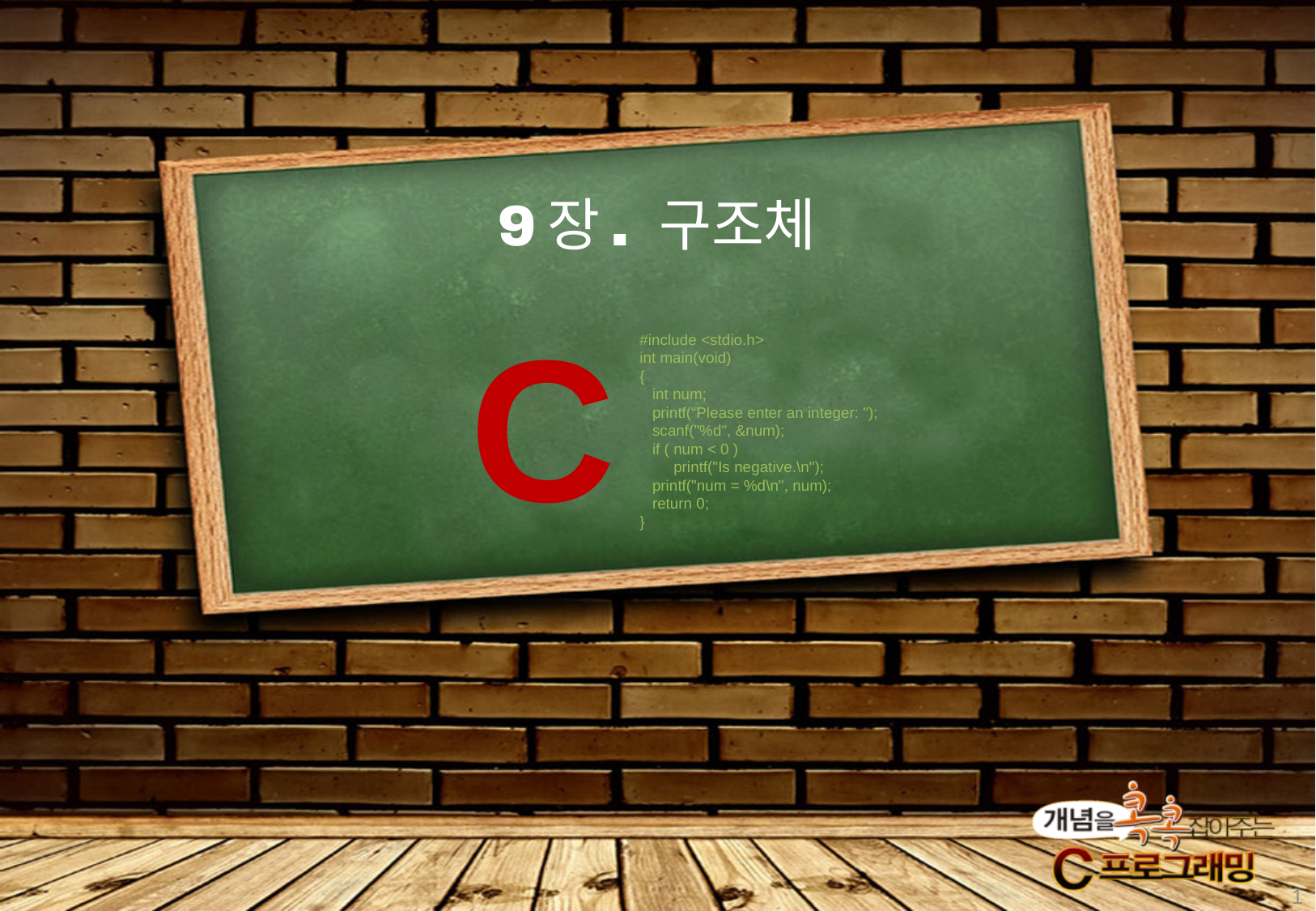

9장. 구조체
C
#include <stdio.h>
int main(void)
{
   int num;
   printf(“Please enter an integer: ");
   scanf("%d", &num);
   if ( num < 0 )
        printf("Is negative.\n");
   printf("num = %d\n", num);
   return 0;
}
1